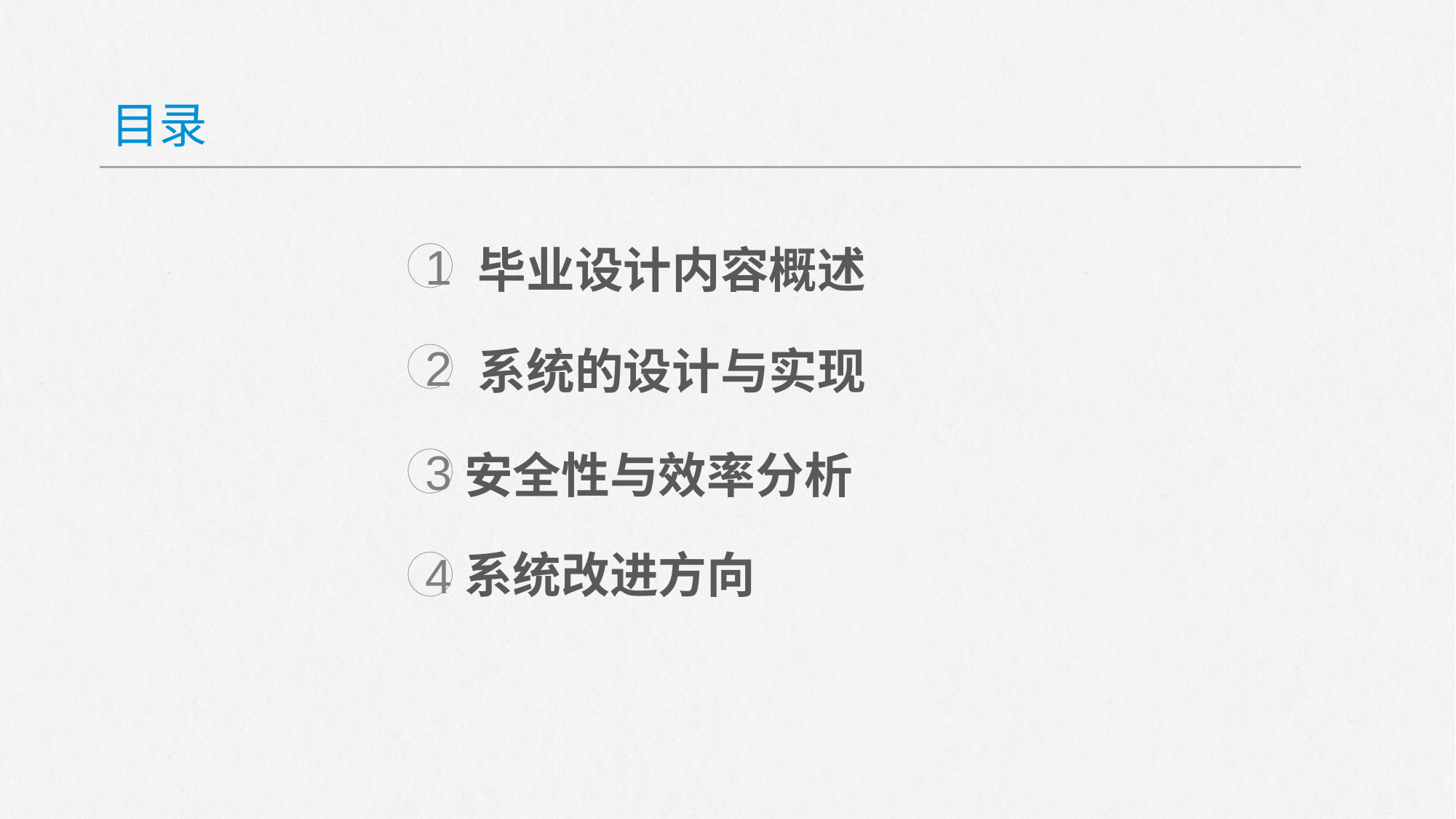

目录
毕业设计内容概述

1
系统的设计与实现
2
安全性与效率分析

3
系统改进方向
4